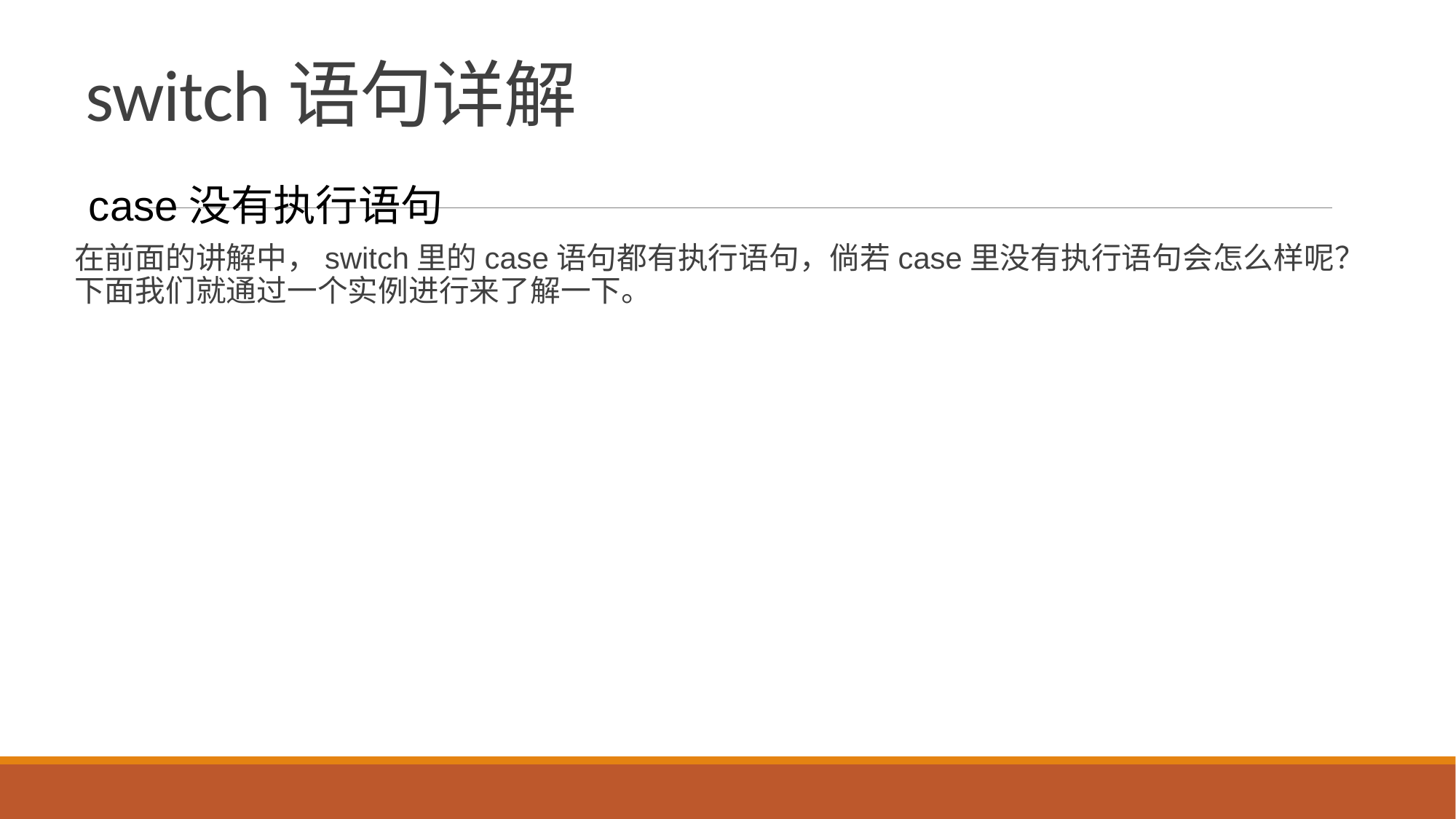

# switch语句详解
case没有执行语句
在前面的讲解中，switch里的case语句都有执行语句，倘若case里没有执行语句会怎么样呢？下面我们就通过一个实例进行来了解一下。